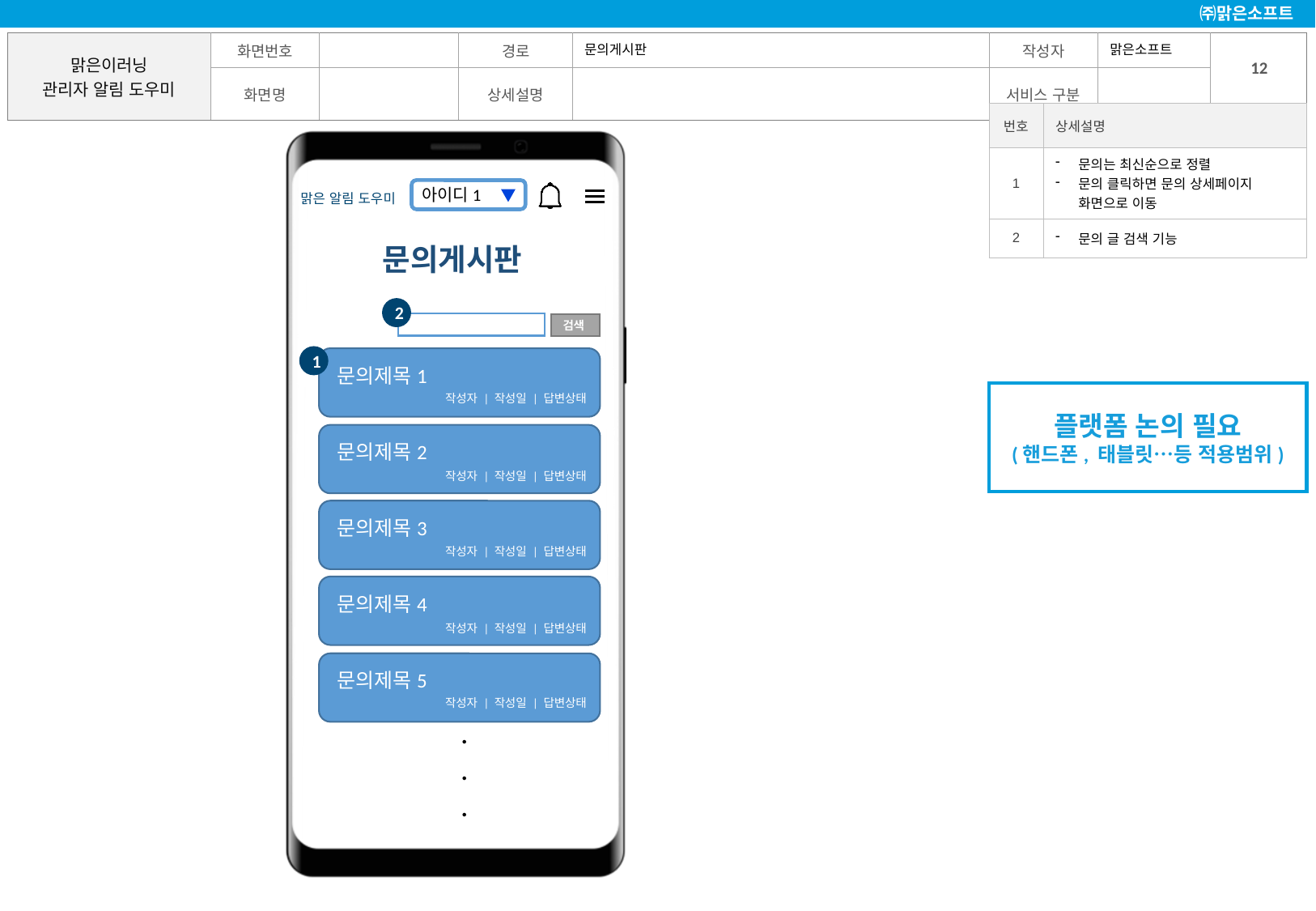

맑은소프트
문의게시판

| 번호 | 상세설명 |
| --- | --- |
| 1 | 문의는 최신순으로 정렬 문의 클릭하면 문의 상세페이지 화면으로 이동 |
| 2 | 문의 글 검색 기능 |
문의게시판
2

검색
1

문의제목1
플랫폼 논의 필요
(핸드폰, 태블릿…등 적용범위)
작성자 | 작성일 | 답변상태

문의제목2
작성자 | 작성일 | 답변상태

문의제목3
작성자 | 작성일 | 답변상태

문의제목4
작성자 | 작성일 | 답변상태

문의제목5
작성자 | 작성일 | 답변상태
.
.
.